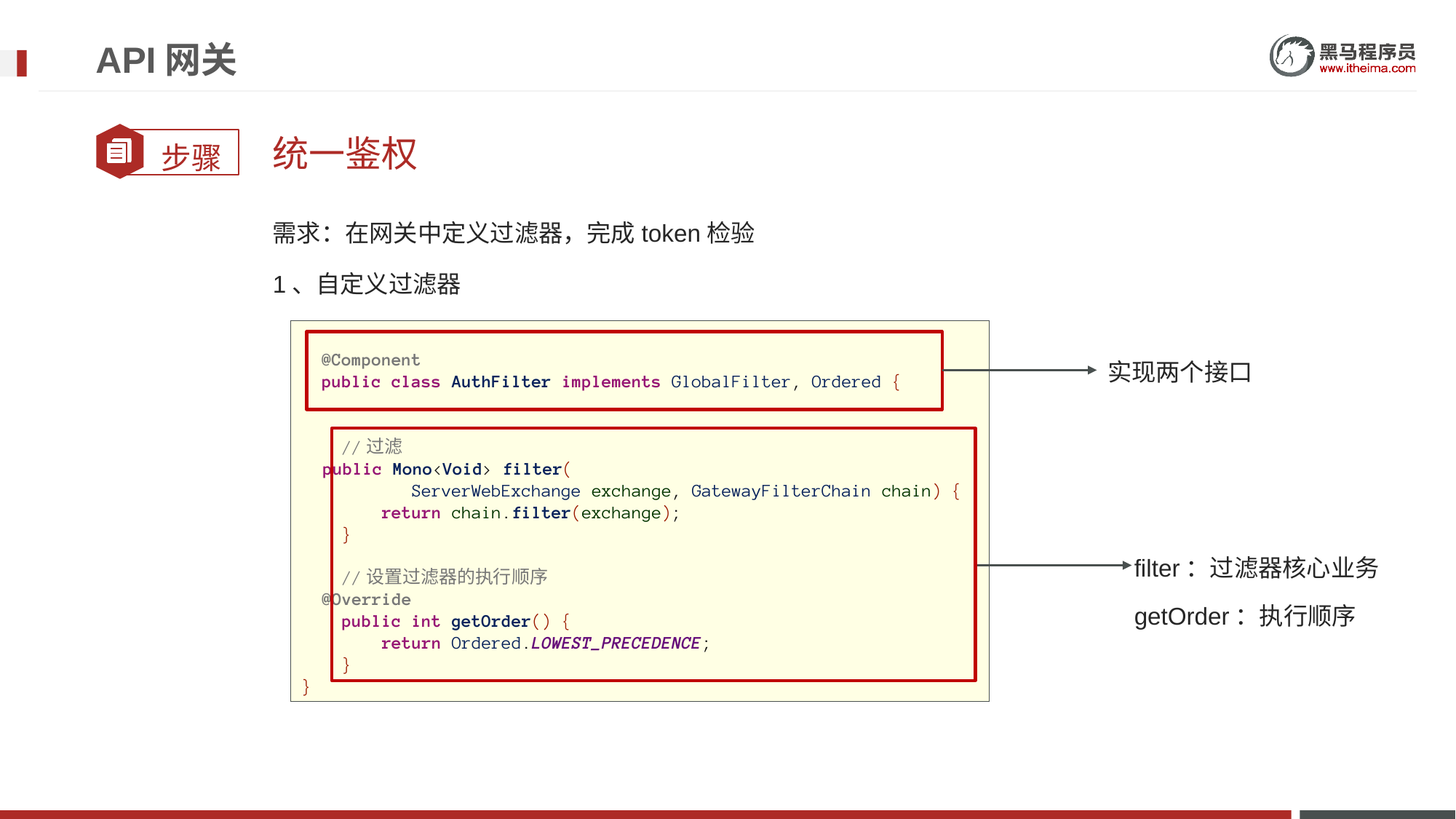

# API网关
统一鉴权
需求：在网关中定义过滤器，完成token检验
1、自定义过滤器

  @Component
  public class AuthFilter implements GlobalFilter, Ordered {

    //过滤
    public Mono<Void> filter(
           ServerWebExchange exchange, GatewayFilterChain chain) {
        return chain.filter(exchange);
    }
    //设置过滤器的执行顺序
    @Override
    public int getOrder() {
        return Ordered.LOWEST_PRECEDENCE;
    }
}

实现两个接口

filter：过滤器核心业务
getOrder：执行顺序